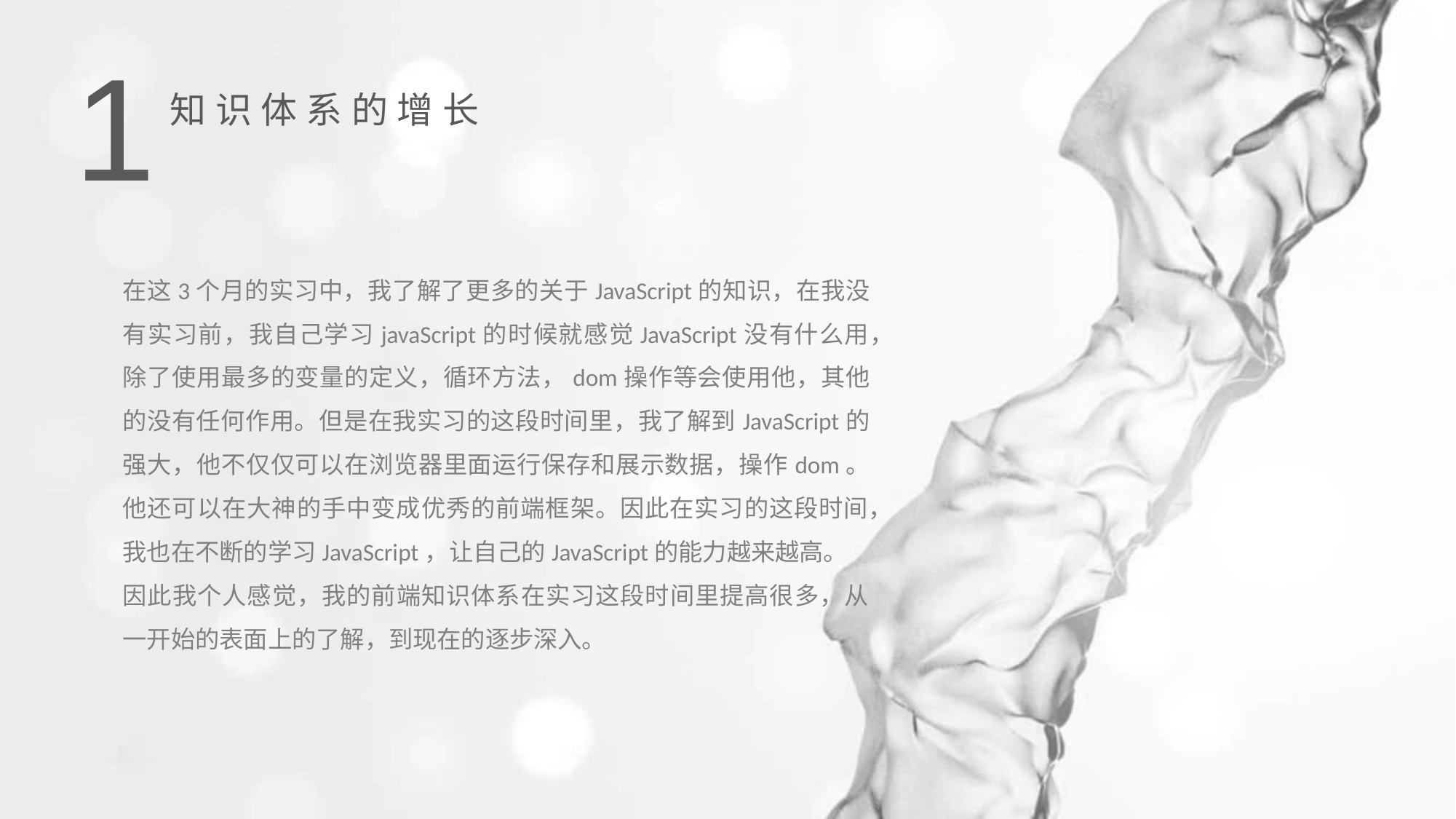

1
知识体系的增长
在这3个月的实习中，我了解了更多的关于JavaScript的知识，在我没有实习前，我自己学习javaScript的时候就感觉JavaScript没有什么用，除了使用最多的变量的定义，循环方法，dom操作等会使用他，其他的没有任何作用。但是在我实习的这段时间里，我了解到JavaScript的强大，他不仅仅可以在浏览器里面运行保存和展示数据，操作dom。他还可以在大神的手中变成优秀的前端框架。因此在实习的这段时间，我也在不断的学习JavaScript，让自己的JavaScript的能力越来越高。
因此我个人感觉，我的前端知识体系在实习这段时间里提高很多，从一开始的表面上的了解，到现在的逐步深入。